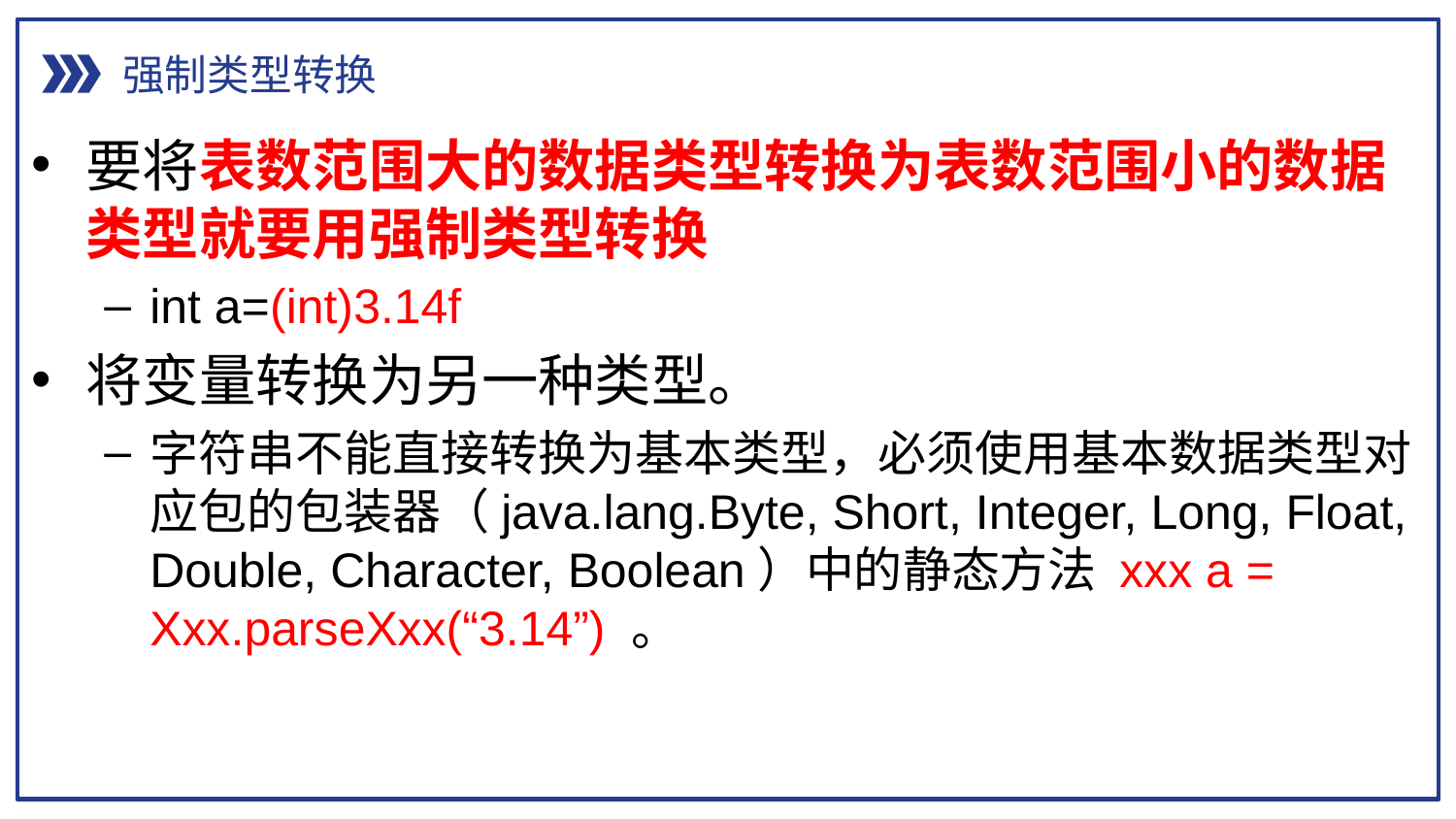

强制类型转换

要将表数范围大的数据类型转换为表数范围小的数据类型就要用强制类型转换
int a=(int)3.14f
将变量转换为另一种类型。
字符串不能直接转换为基本类型，必须使用基本数据类型对应包的包装器（java.lang.Byte, Short, Integer, Long, Float, Double, Character, Boolean）中的静态方法 xxx a = Xxx.parseXxx(“3.14”) 。